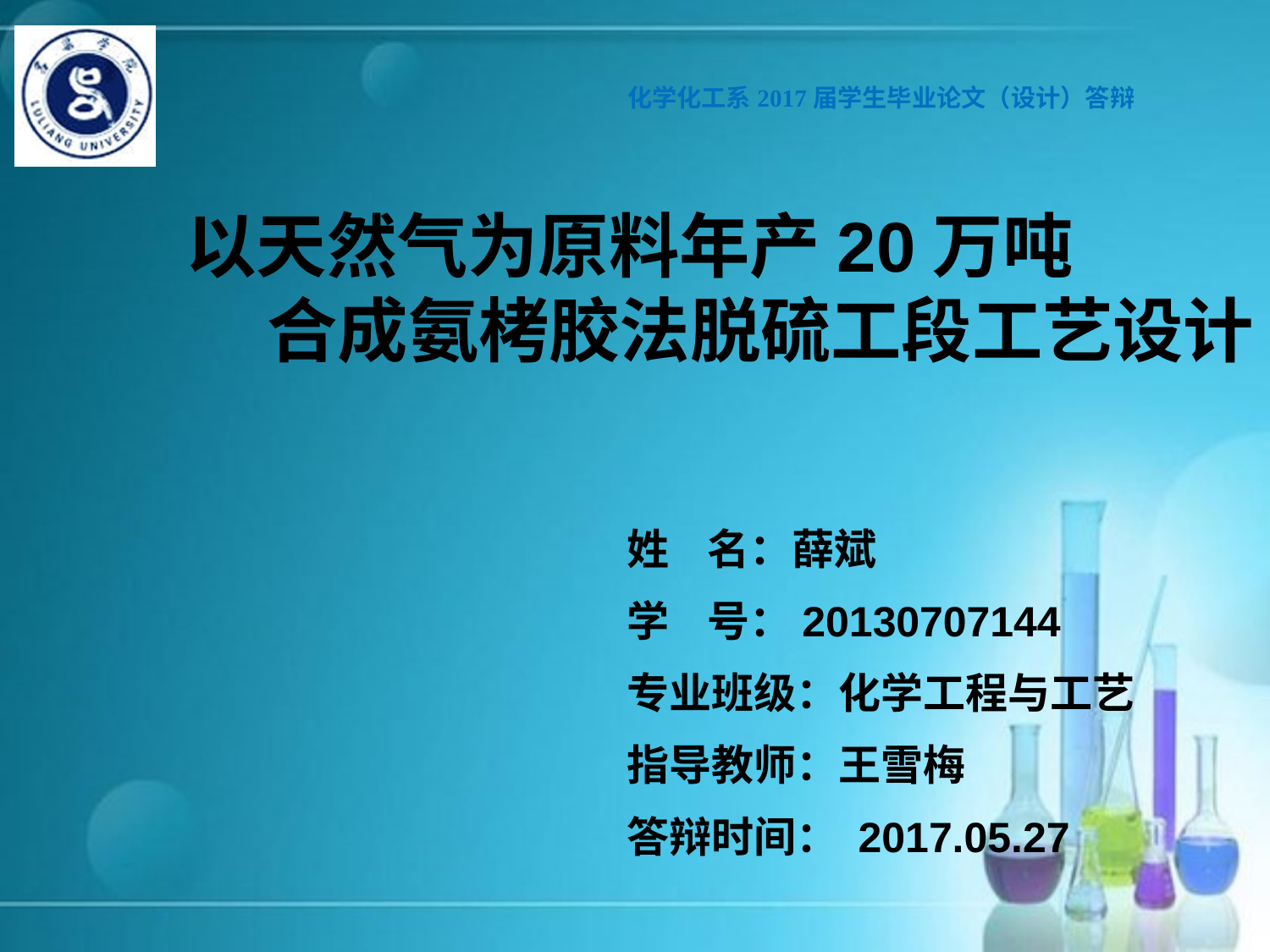

以天然气为原料年产20万吨
    合成氨栲胶法脱硫工段工艺设计
姓    名：薛斌
学    号：20130707144
专业班级：化学工程与工艺
指导教师：王雪梅
答辩时间： 2017.05.27